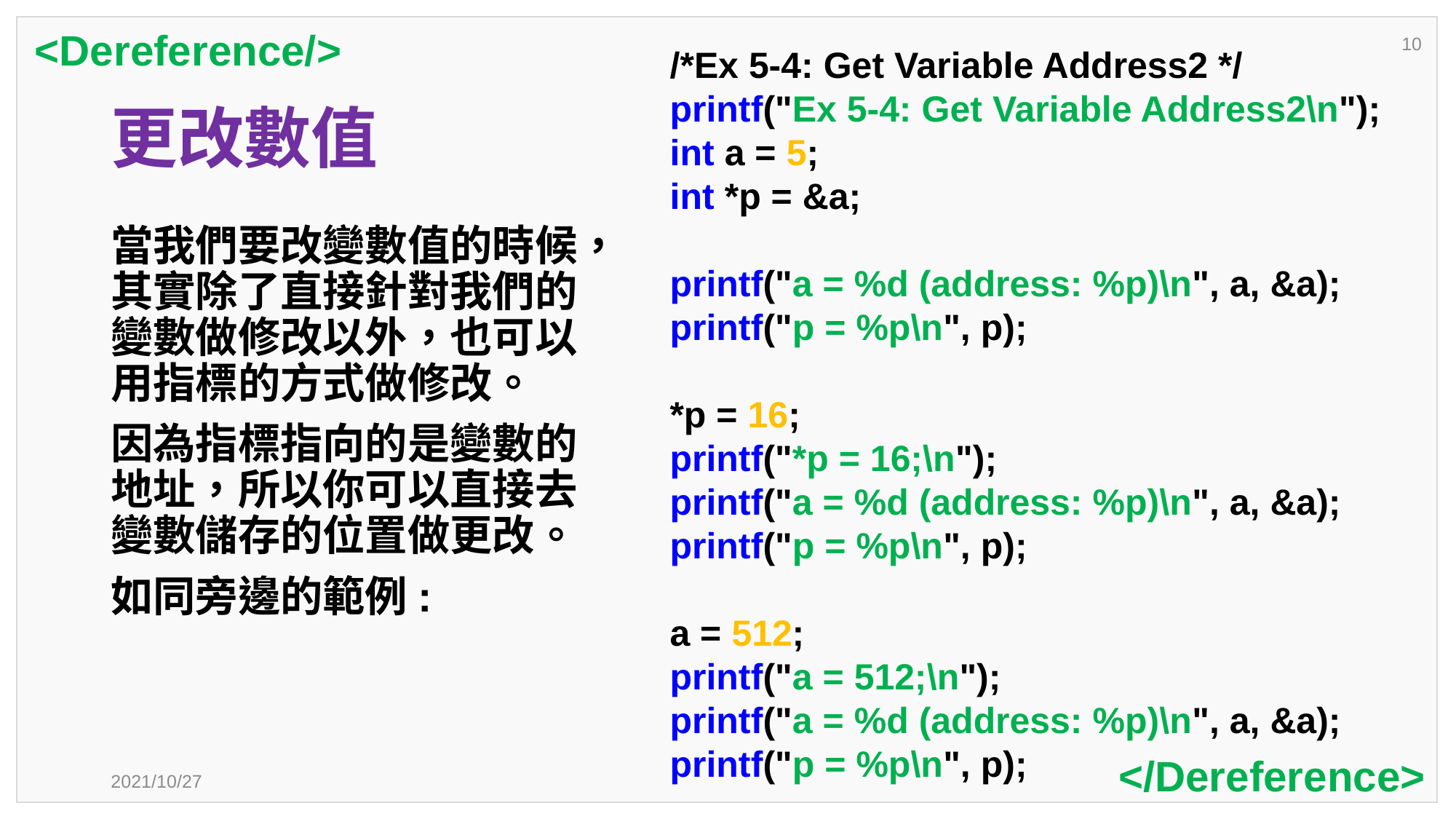

<Dereference/>
10
/*Ex 5-4: Get Variable Address2 */
printf("Ex 5-4: Get Variable Address2\n");
int a = 5;
int *p = &a;

printf("a = %d (address: %p)\n", a, &a);
printf("p = %p\n", p);

*p = 16;
printf("*p = 16;\n");
printf("a = %d (address: %p)\n", a, &a);
printf("p = %p\n", p);

a = 512;
printf("a = 512;\n");
printf("a = %d (address: %p)\n", a, &a);
printf("p = %p\n", p);
# 更改數值
當我們要改變數值的時候，其實除了直接針對我們的變數做修改以外，也可以用指標的方式做修改。
因為指標指向的是變數的地址，所以你可以直接去變數儲存的位置做更改。
如同旁邊的範例:
</Dereference>
2021/10/27